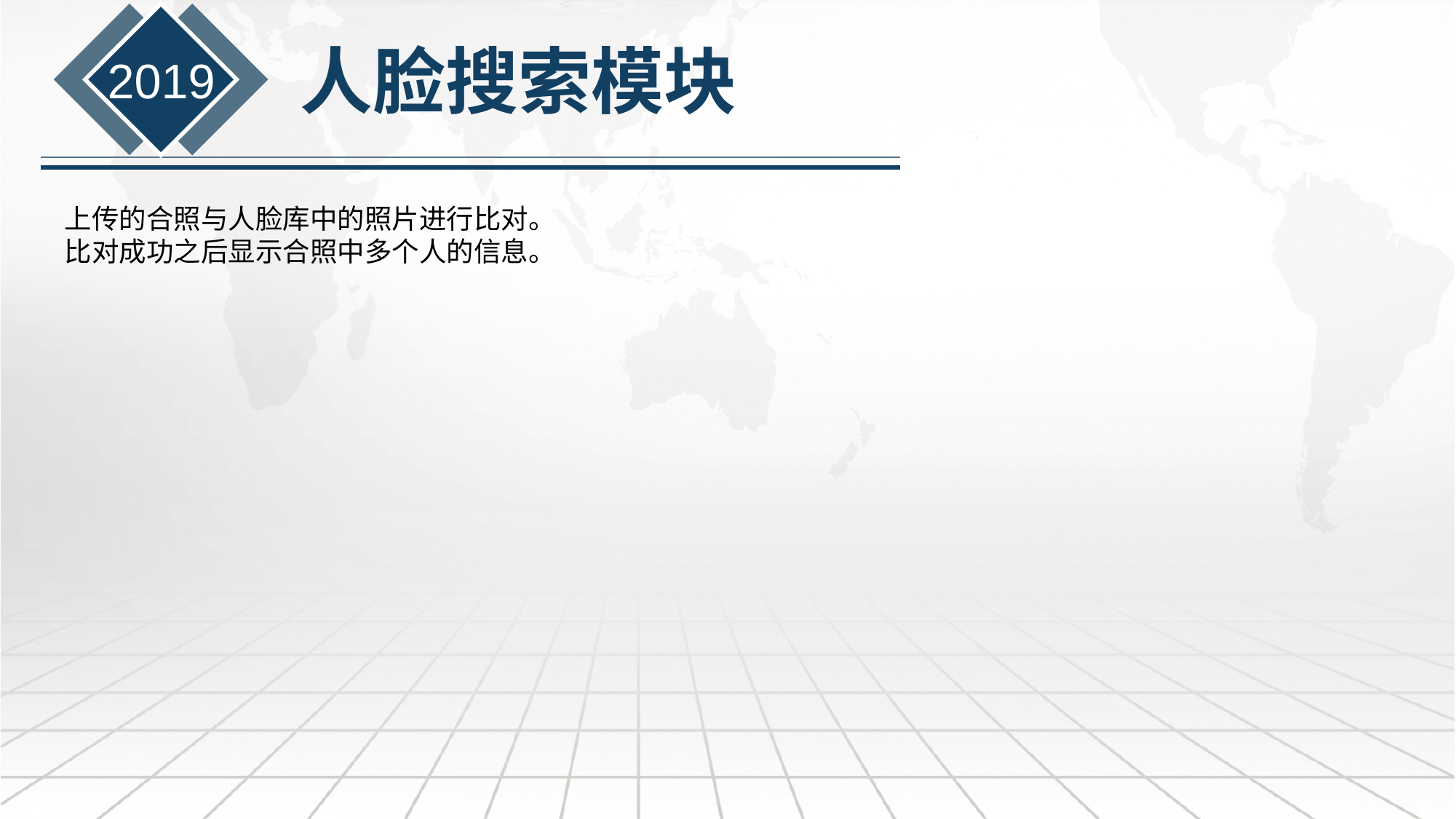

人脸搜索模块
2019
上传的合照与人脸库中的照片进行比对。
比对成功之后显示合照中多个人的信息。